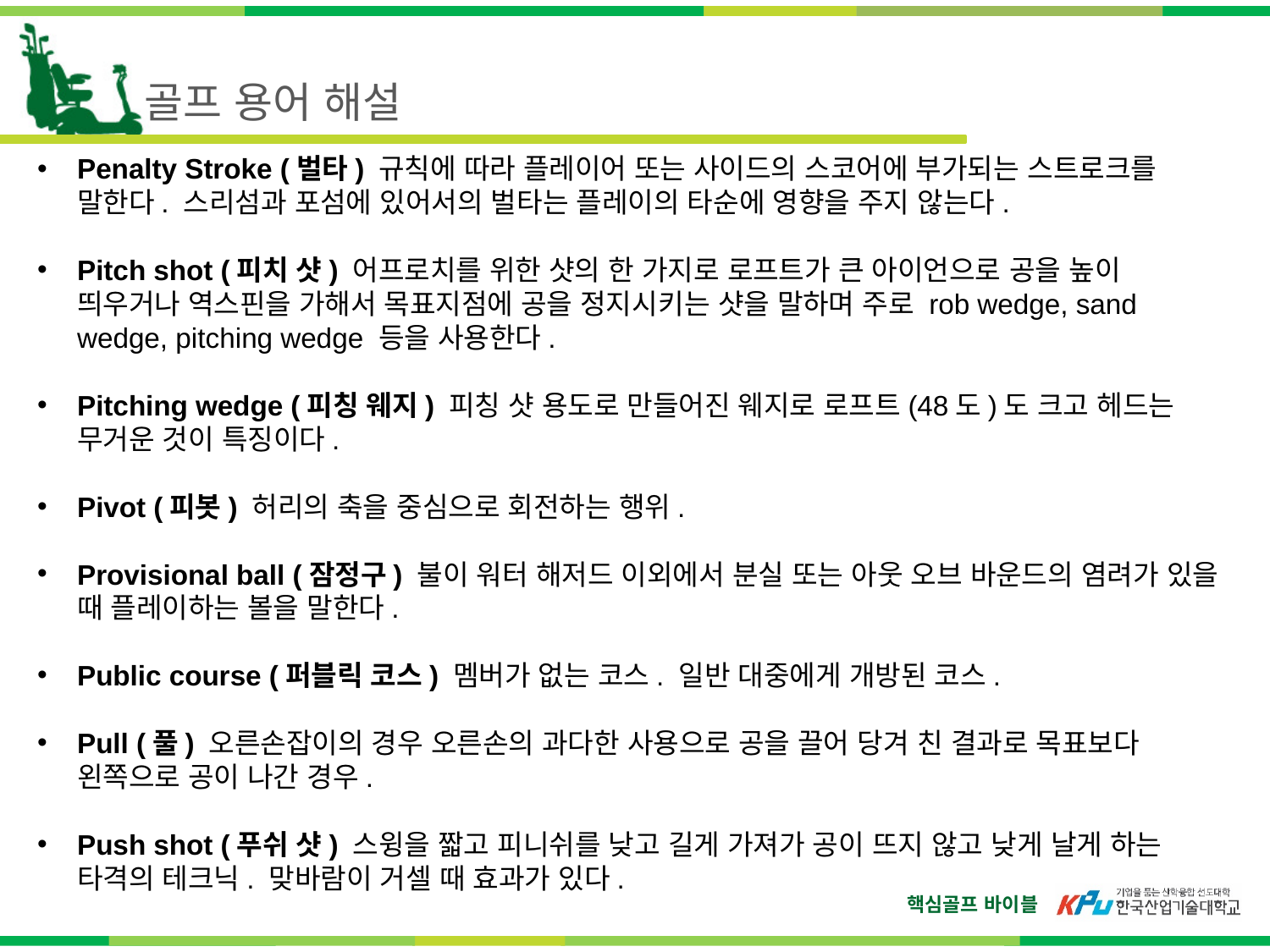

골프 용어 해설

Penalty Stroke (벌타) 규칙에 따라 플레이어 또는 사이드의 스코어에 부가되는 스트로크를 말한다. 스리섬과 포섬에 있어서의 벌타는 플레이의 타순에 영향을 주지 않는다.

Pitch shot (피치 샷) 어프로치를 위한 샷의 한 가지로 로프트가 큰 아이언으로 공을 높이 띄우거나 역스핀을 가해서 목표지점에 공을 정지시키는 샷을 말하며 주로 rob wedge, sand wedge, pitching wedge 등을 사용한다.

Pitching wedge (피칭 웨지) 피칭 샷 용도로 만들어진 웨지로 로프트(48도)도 크고 헤드는 무거운 것이 특징이다.

Pivot (피봇) 허리의 축을 중심으로 회전하는 행위.

Provisional ball (잠정구) 불이 워터 해저드 이외에서 분실 또는 아웃 오브 바운드의 염려가 있을 때 플레이하는 볼을 말한다.

Public course (퍼블릭 코스) 멤버가 없는 코스. 일반 대중에게 개방된 코스.

Pull (풀) 오른손잡이의 경우 오른손의 과다한 사용으로 공을 끌어 당겨 친 결과로 목표보다 왼쪽으로 공이 나간 경우.

Push shot (푸쉬 샷) 스윙을 짧고 피니쉬를 낮고 길게 가져가 공이 뜨지 않고 낮게 날게 하는 타격의 테크닉. 맞바람이 거셀 때 효과가 있다.